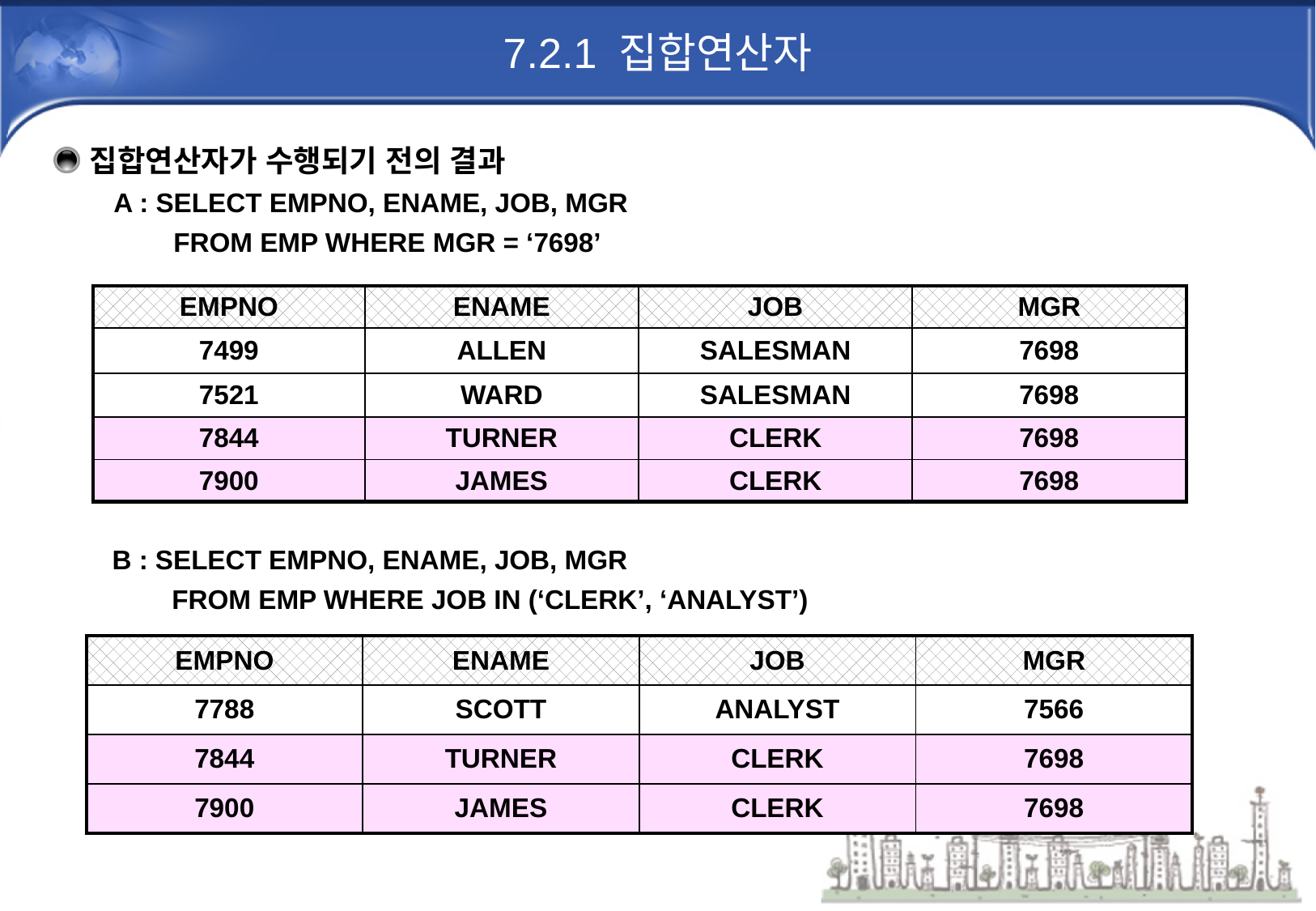

# 7.2.1 집합연산자

집합연산자가 수행되기 전의 결과
A : SELECT EMPNO, ENAME, JOB, MGR
        FROM EMP WHERE MGR = ‘7698’

| EMPNO | ENAME | JOB | MGR |
| --- | --- | --- | --- |
| 7499 | ALLEN | SALESMAN | 7698 |
| 7521 | WARD | SALESMAN | 7698 |
| 7844 | TURNER | CLERK | 7698 |
| 7900 | JAMES | CLERK | 7698 |
B : SELECT EMPNO, ENAME, JOB, MGR
        FROM EMP WHERE JOB IN (‘CLERK’, ‘ANALYST’)
| EMPNO | ENAME | JOB | MGR |
| --- | --- | --- | --- |
| 7788 | SCOTT | ANALYST | 7566 |
| 7844 | TURNER | CLERK | 7698 |
| 7900 | JAMES | CLERK | 7698 |